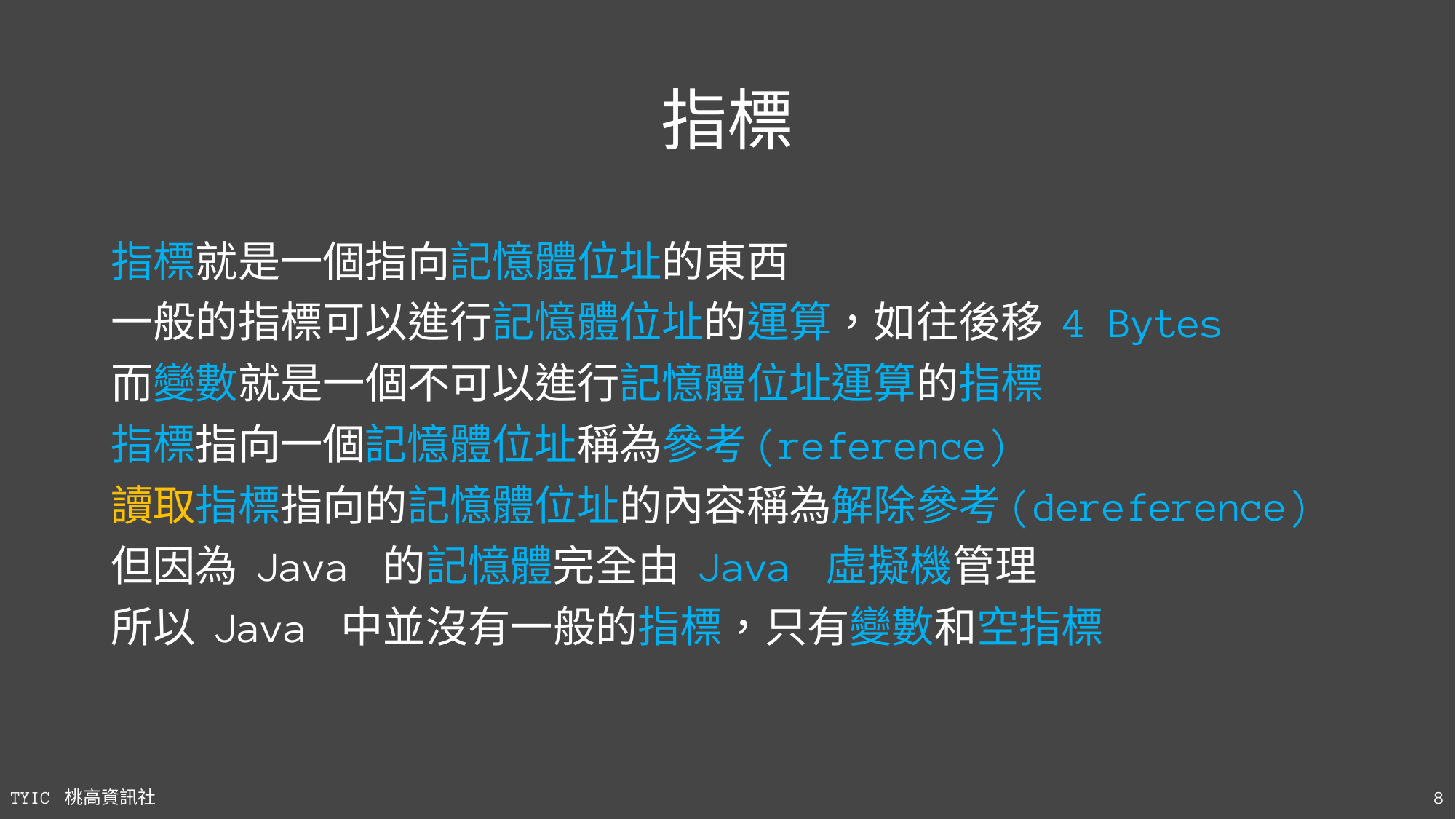

# 指標
指標就是一個指向記憶體位址的東西
一般的指標可以進行記憶體位址的運算，如往後移 4 Bytes
而變數就是一個不可以進行記憶體位址運算的指標
指標指向一個記憶體位址稱為參考(reference)
讀取指標指向的記憶體位址的內容稱為解除參考(dereference)
但因為 Java 的記憶體完全由 Java 虛擬機管理
所以 Java 中並沒有一般的指標，只有變數和空指標